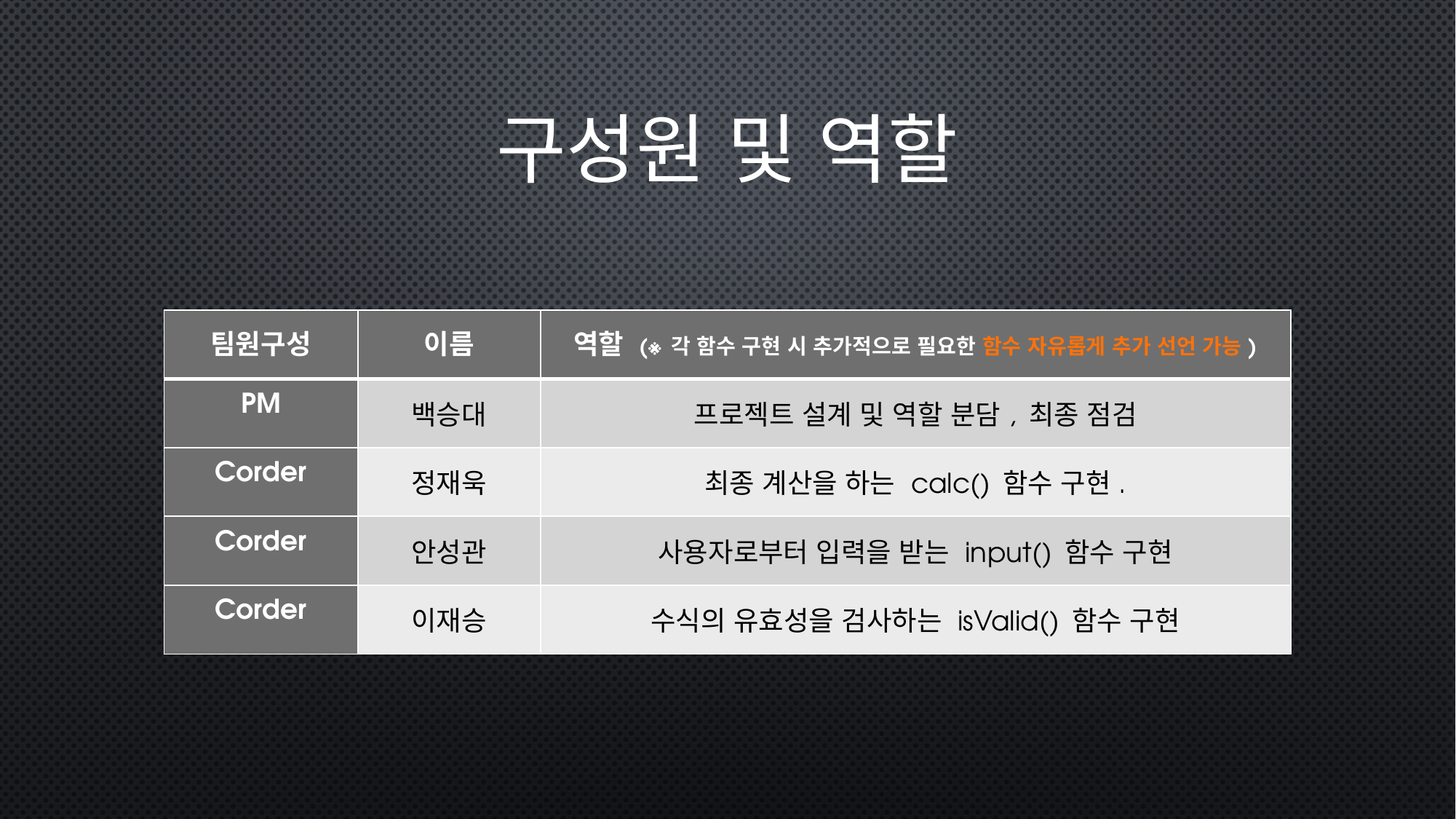

# 구성원 및 역할
| 팀원구성 | 이름 | 역할 (※ 각 함수 구현 시 추가적으로 필요한 함수 자유롭게 추가 선언 가능) |
| --- | --- | --- |
| PM | 백승대 | 프로젝트 설계 및 역할 분담, 최종 점검 |
| Corder | 정재욱 | 최종 계산을 하는 calc() 함수 구현. |
| Corder | 안성관 | 사용자로부터 입력을 받는 input() 함수 구현 |
| Corder | 이재승 | 수식의 유효성을 검사하는 isValid() 함수 구현 |